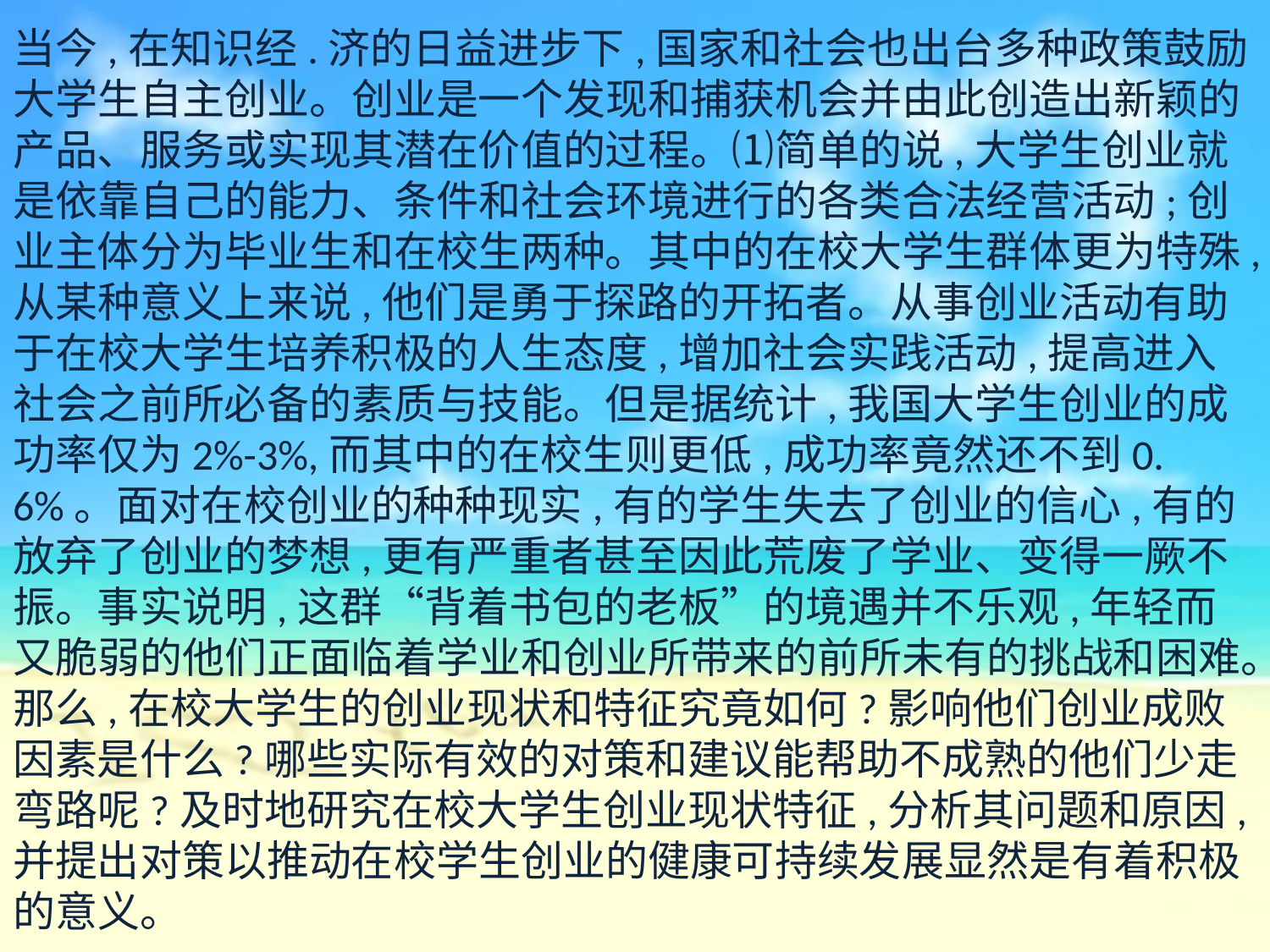

当今,在知识经.济的日益进步下,国家和社会也出台多种政策鼓励大学生自主创业。创业是一个发现和捕获机会并由此创造出新颖的产品、服务或实现其潜在价值的过程。⑴简单的说,大学生创业就是依靠自己的能力、条件和社会环境进行的各类合法经营活动;创业主体分为毕业生和在校生两种。其中的在校大学生群体更为特殊,从某种意义上来说,他们是勇于探路的开拓者。从事创业活动有助于在校大学生培养积极的人生态度,增加社会实践活动,提高进入社会之前所必备的素质与技能。但是据统计,我国大学生创业的成功率仅为2%-3%,而其中的在校生则更低,成功率竟然还不到0. 6%。面对在校创业的种种现实,有的学生失去了创业的信心,有的放弃了创业的梦想,更有严重者甚至因此荒废了学业、变得一厥不振。事实说明,这群“背着书包的老板”的境遇并不乐观,年轻而又脆弱的他们正面临着学业和创业所带来的前所未有的挑战和困难。那么,在校大学生的创业现状和特征究竟如何?影响他们创业成败因素是什么?哪些实际有效的对策和建议能帮助不成熟的他们少走弯路呢?及时地研究在校大学生创业现状特征,分析其问题和原因,并提出对策以推动在校学生创业的健康可持续发展显然是有着积极的意义。